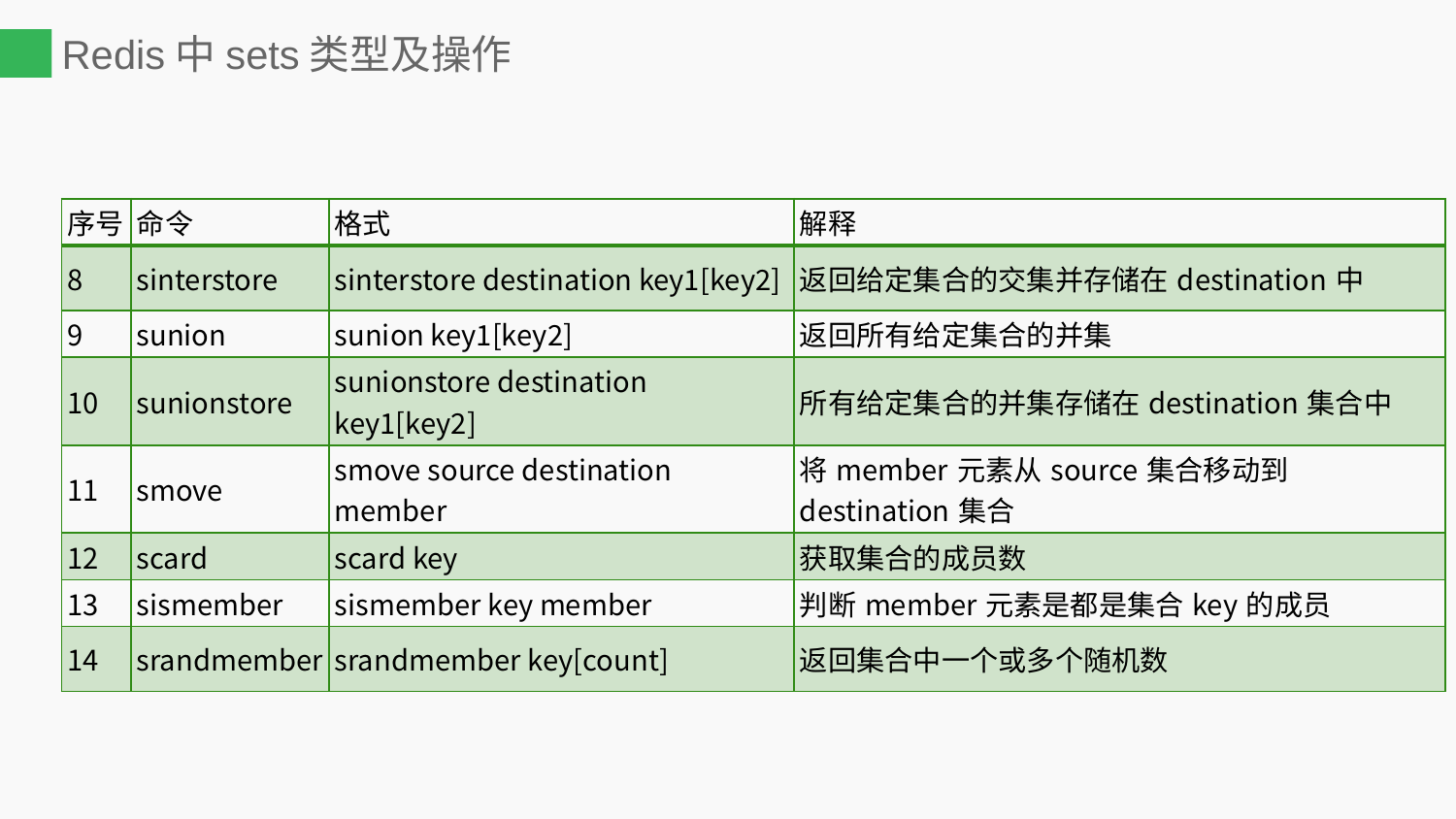

# Redis中sets类型及操作
| 序号 | 命令 | 格式 | 解释 |
| --- | --- | --- | --- |
| 8 | sinterstore | sinterstore destination key1[key2] | 返回给定集合的交集并存储在destination中 |
| 9 | sunion | sunion key1[key2] | 返回所有给定集合的并集 |
| 10 | sunionstore | sunionstore destination key1[key2] | 所有给定集合的并集存储在destination集合中 |
| 11 | smove | smove source destination member | 将member元素从source集合移动到destination集合 |
| 12 | scard | scard key | 获取集合的成员数 |
| 13 | sismember | sismember key member | 判断member元素是都是集合key的成员 |
| 14 | srandmember | srandmember key[count] | 返回集合中一个或多个随机数 |